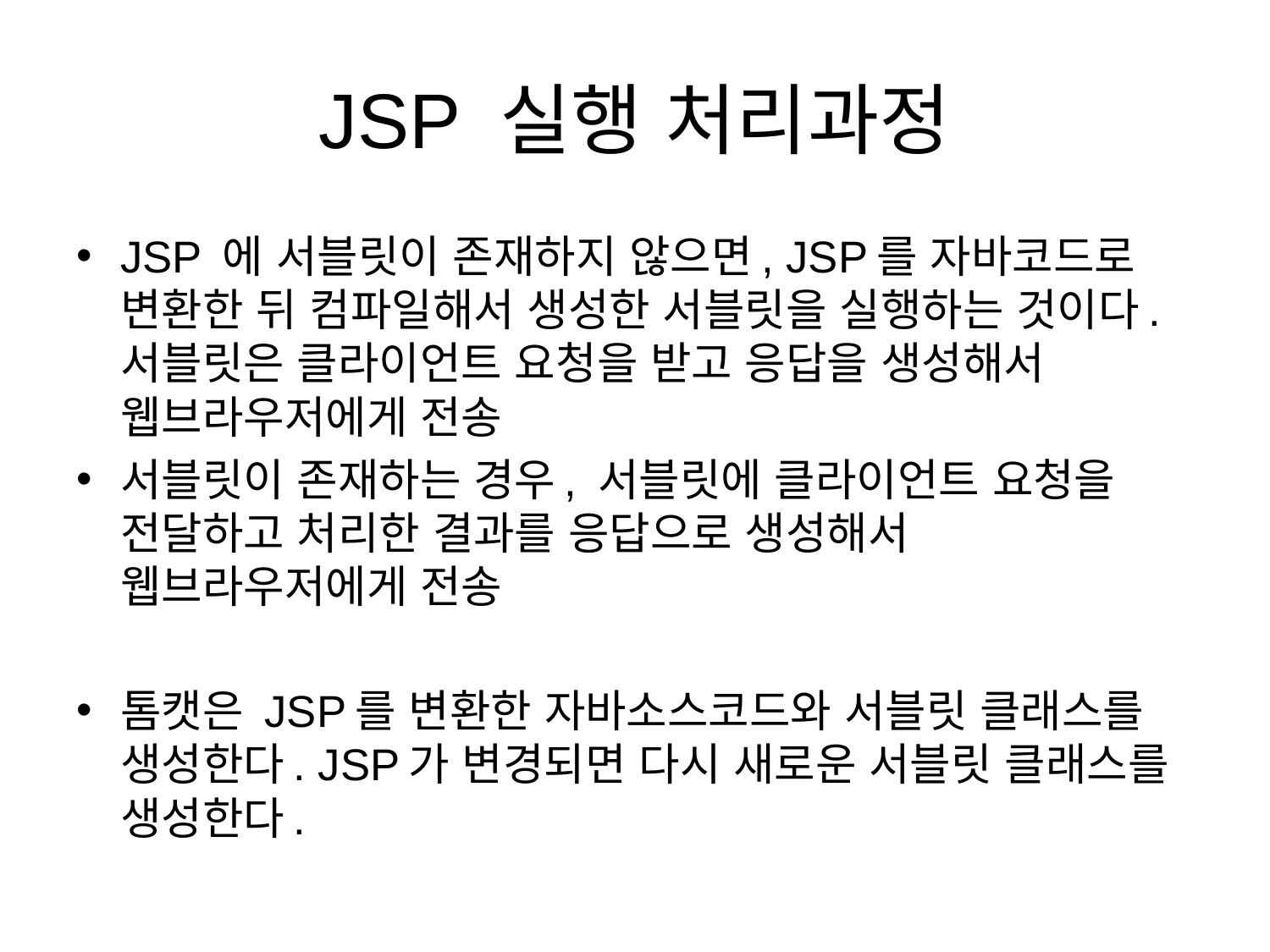

# JSP 실행 처리과정
JSP 에 서블릿이 존재하지 않으면, JSP를 자바코드로 변환한 뒤 컴파일해서 생성한 서블릿을 실행하는 것이다.  서블릿은 클라이언트 요청을 받고 응답을 생성해서 웹브라우저에게 전송
서블릿이 존재하는 경우, 서블릿에 클라이언트 요청을 전달하고 처리한 결과를 응답으로 생성해서 웹브라우저에게 전송

톰캣은 JSP를 변환한 자바소스코드와 서블릿 클래스를 생성한다. JSP가 변경되면 다시 새로운 서블릿 클래스를 생성한다.